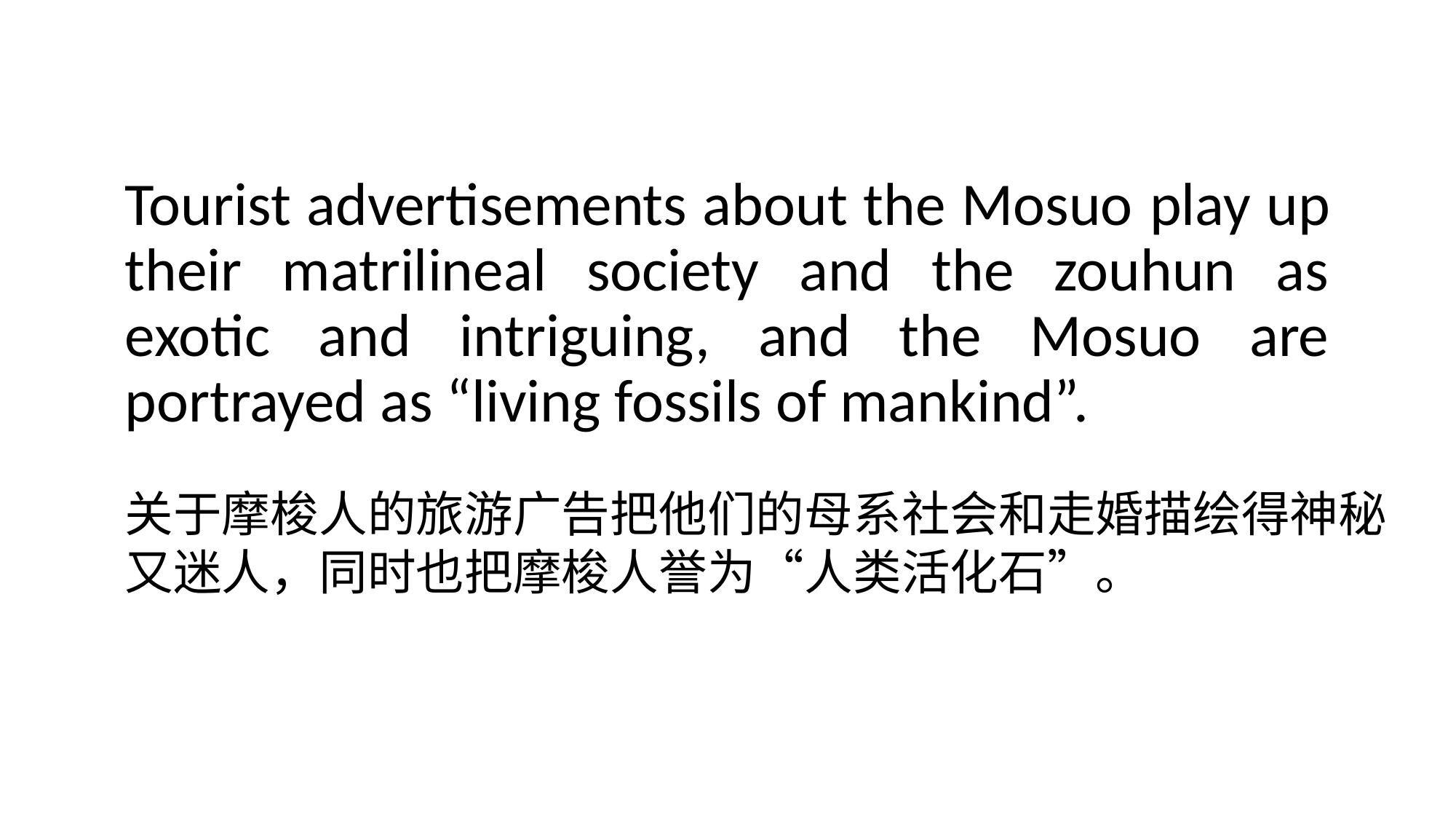

# Tourist advertisements about the Mosuo play up their matrilineal society and the zouhun as exotic and intriguing, and the Mosuo are portrayed as “living fossils of mankind”.
关于摩梭人的旅游广告把他们的母系社会和走婚描绘得神秘又迷人，同时也把摩梭人誉为“人类活化石”。